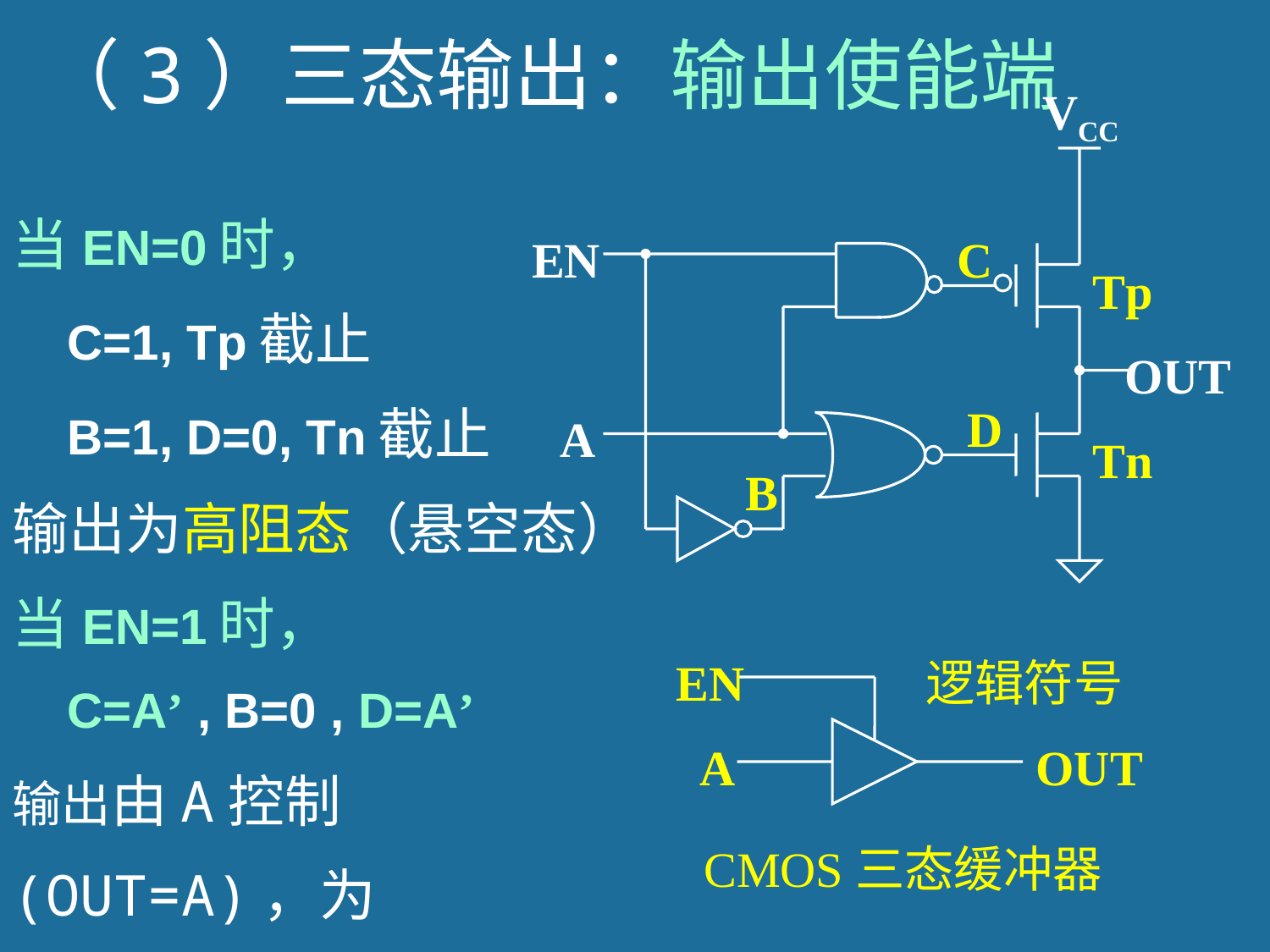

# （3）三态输出：输出使能端
VCC

EN

OUT

A

C
Tp
D
Tn
B
当EN=0时，
    C=1, Tp截止
    B=1, D=0, Tn截止
输出为高阻态（悬空态）
当EN=1时，
    C=A’ , B=0 , D=A’
输出由A控制(OUT=A)，为
  逻辑0 或 逻辑1
EN
逻辑符号

A
OUT

CMOS三态缓冲器
21